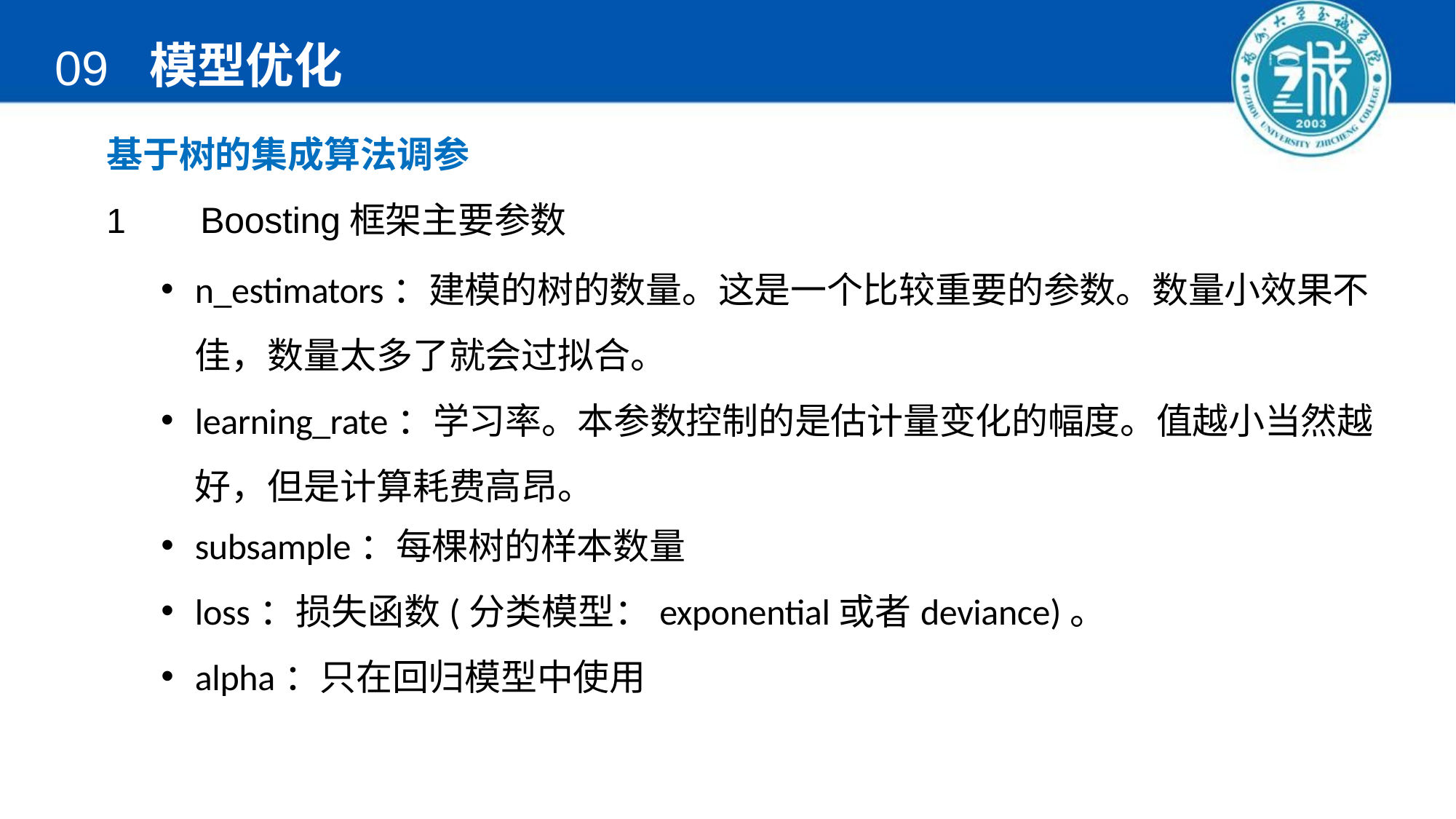

# 模型优化
09
基于树的集成算法调参
Boosting框架主要参数
n_estimators：建模的树的数量。这是一个比较重要的参数。数量小效果不佳，数量太多了就会过拟合。
learning_rate：学习率。本参数控制的是估计量变化的幅度。值越小当然越好，但是计算耗费高昂。
subsample：每棵树的样本数量
loss：损失函数(分类模型：exponential或者deviance)。
alpha：只在回归模型中使用